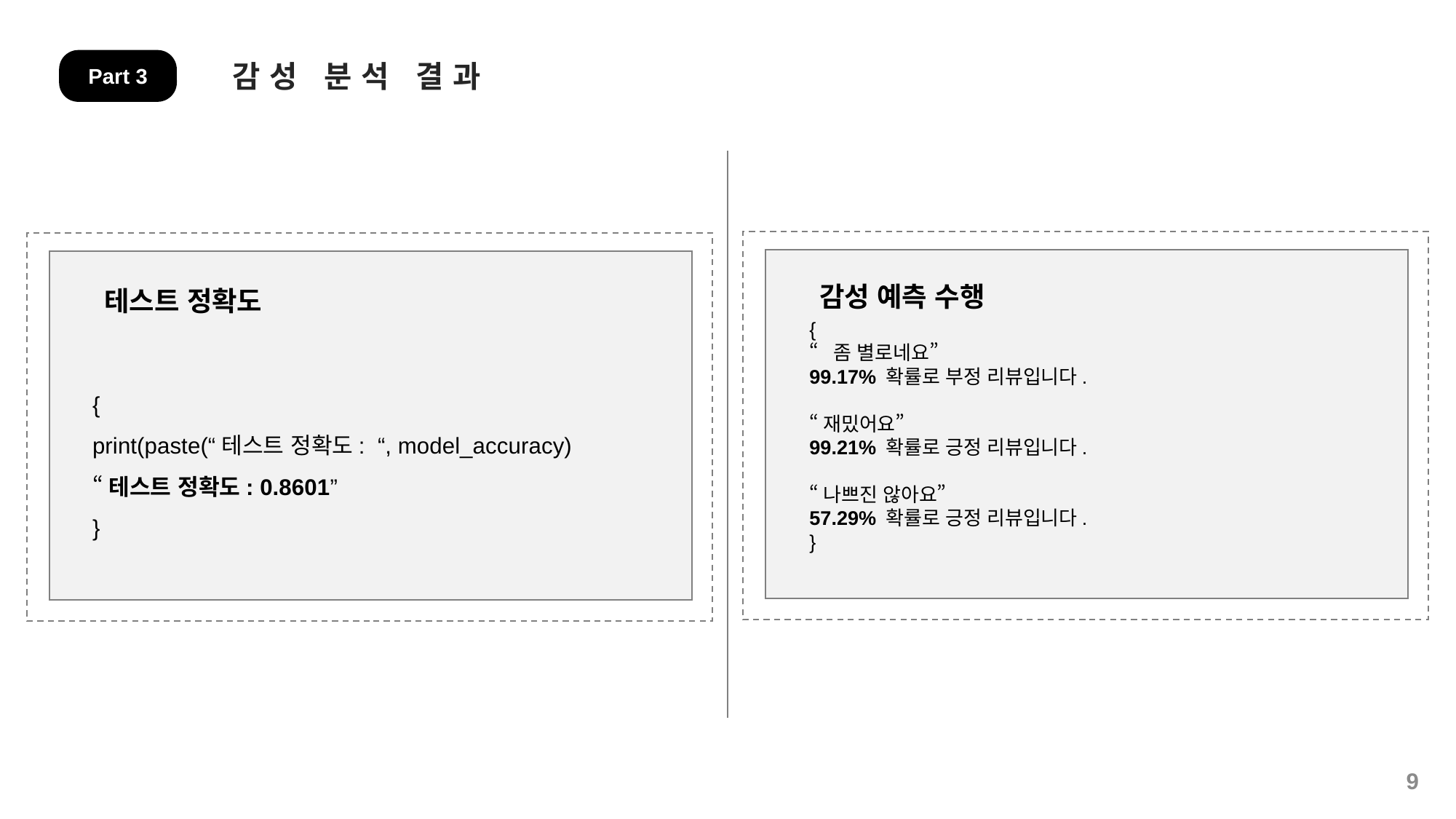

감성 분석 결과
Part 3

감성 예측 수행
{
“좀 별로네요”
99.17% 확률로 부정 리뷰입니다.

“재밌어요”
99.21% 확률로 긍정 리뷰입니다.

“나쁘진 않아요”
57.29% 확률로 긍정 리뷰입니다.
}

테스트 정확도
{
print(paste(“테스트 정확도:  “, model_accuracy)
“테스트 정확도: 0.8601”
}
9